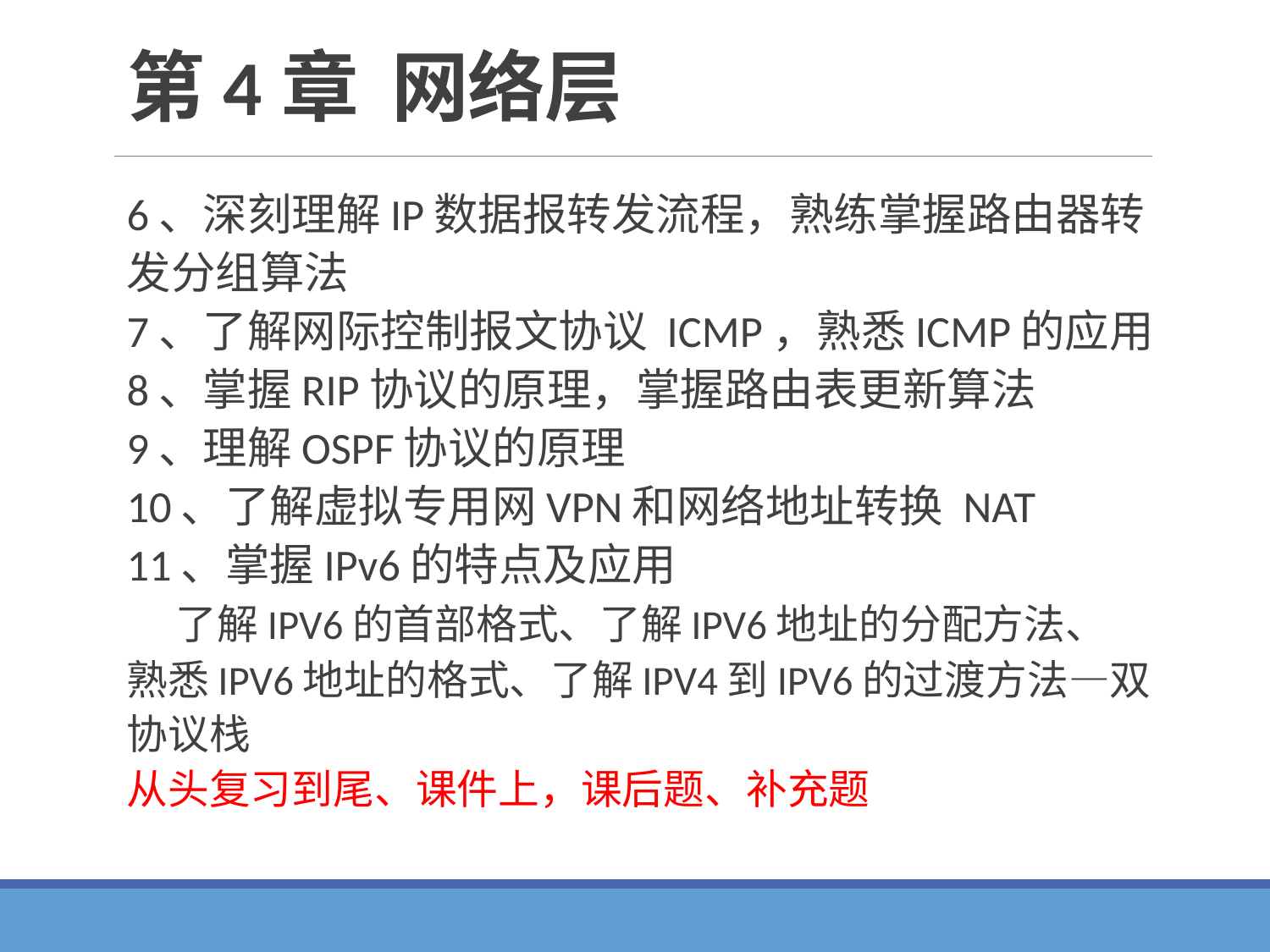

# 第4章  网络层
6、深刻理解IP数据报转发流程，熟练掌握路由器转发分组算法
7、了解网际控制报文协议 ICMP，熟悉ICMP的应用
8、掌握RIP协议的原理，掌握路由表更新算法
9、理解OSPF协议的原理
10、了解虚拟专用网VPN和网络地址转换 NAT
11、掌握IPv6的特点及应用
    了解IPV6的首部格式、了解IPV6地址的分配方法、
熟悉IPV6地址的格式、了解IPV4到IPV6的过渡方法—双协议栈
从头复习到尾、课件上，课后题、补充题